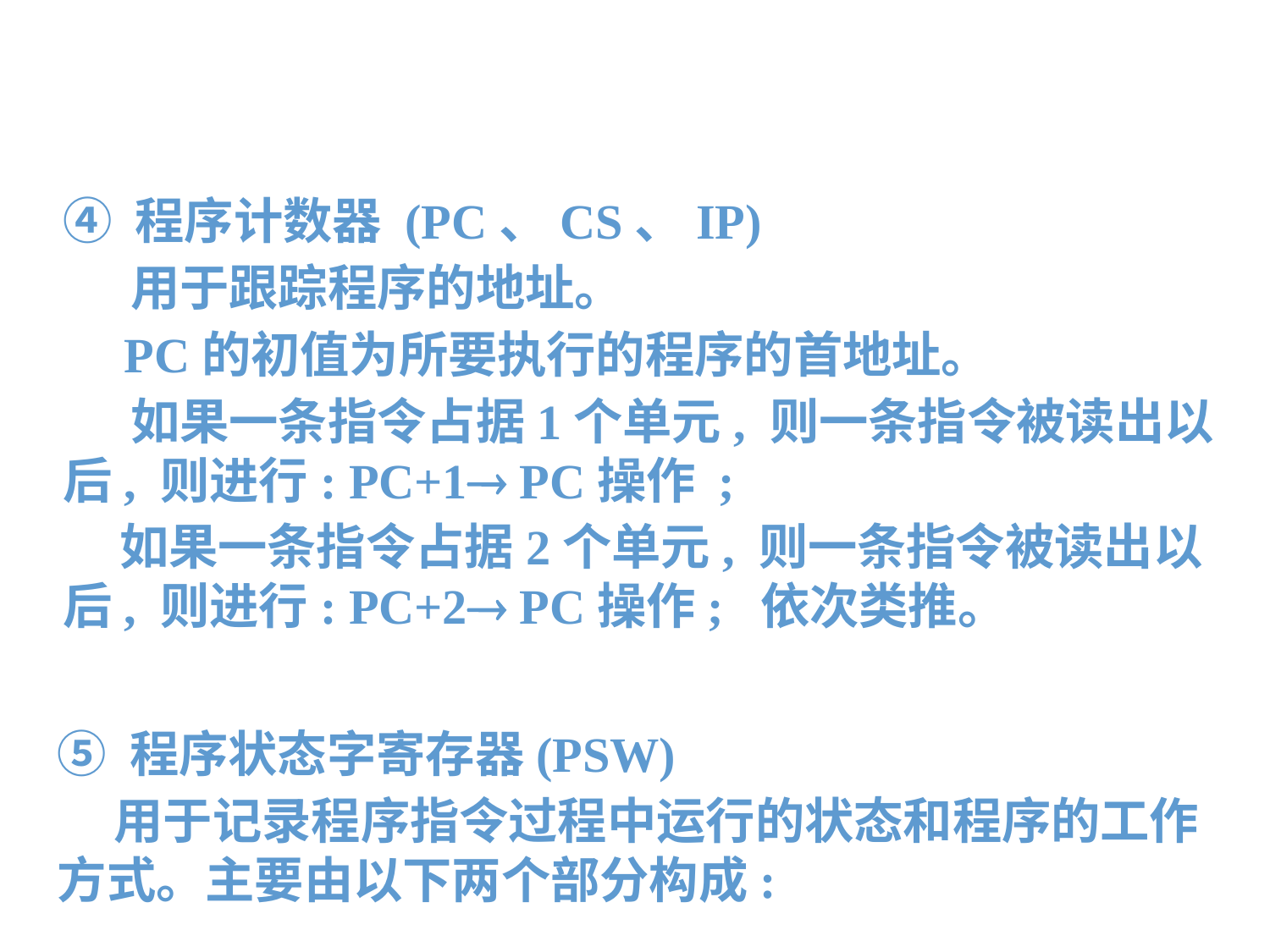

④ 程序计数器 (PC、CS、IP)
     用于跟踪程序的地址。
     PC的初值为所要执行的程序的首地址。
     如果一条指令占据1个单元, 则一条指令被读出以后, 则进行: PC+1→ PC操作 ;
    如果一条指令占据2个单元, 则一条指令被读出以后, 则进行: PC+2→ PC操作;  依次类推。
⑤ 程序状态字寄存器(PSW)
    用于记录程序指令过程中运行的状态和程序的工作方式。主要由以下两个部分构成: